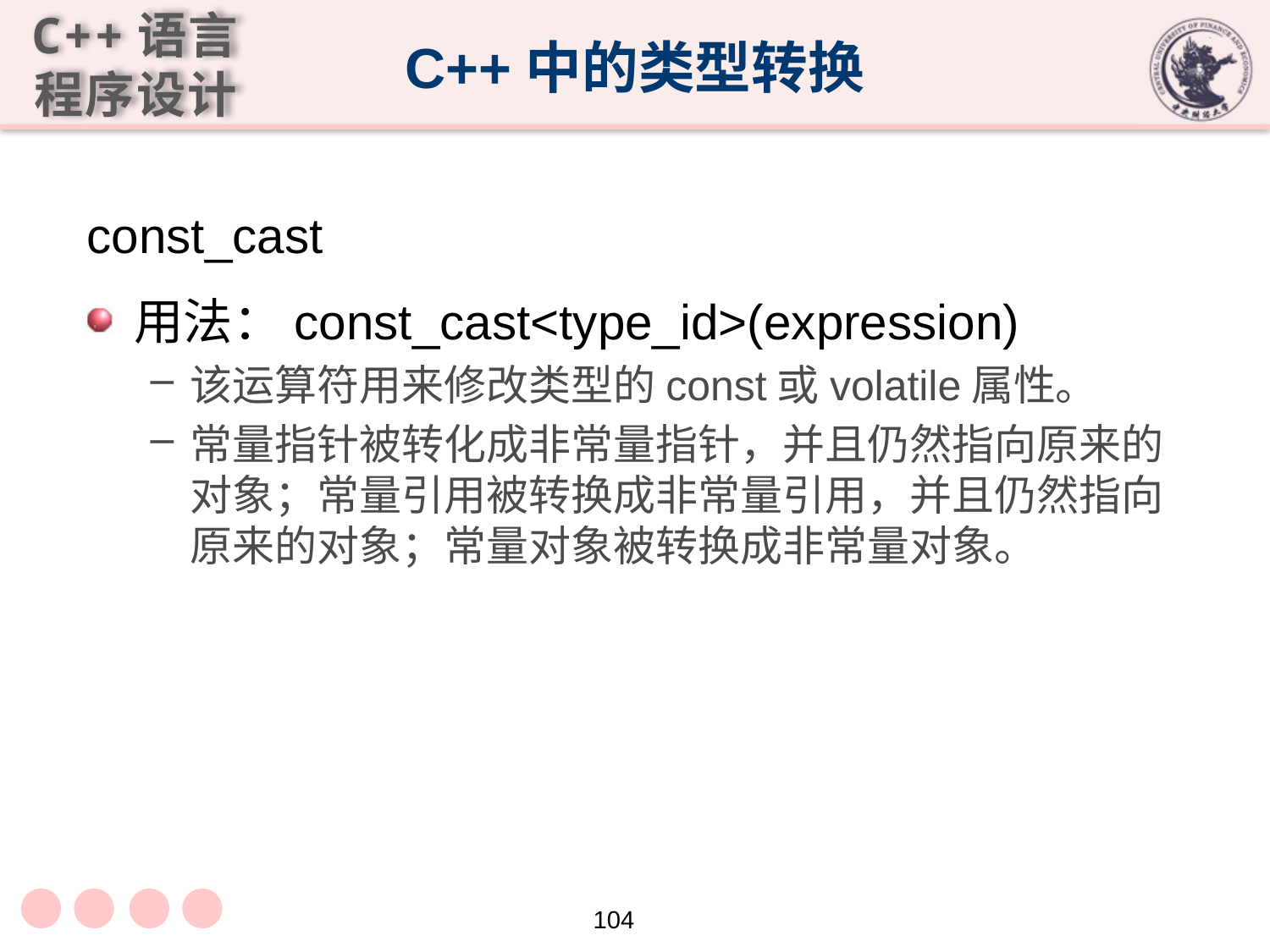

# C++中的类型转换
const_cast
用法：const_cast<type_id>(expression)
该运算符用来修改类型的const或volatile属性。
常量指针被转化成非常量指针，并且仍然指向原来的对象；常量引用被转换成非常量引用，并且仍然指向原来的对象；常量对象被转换成非常量对象。
104